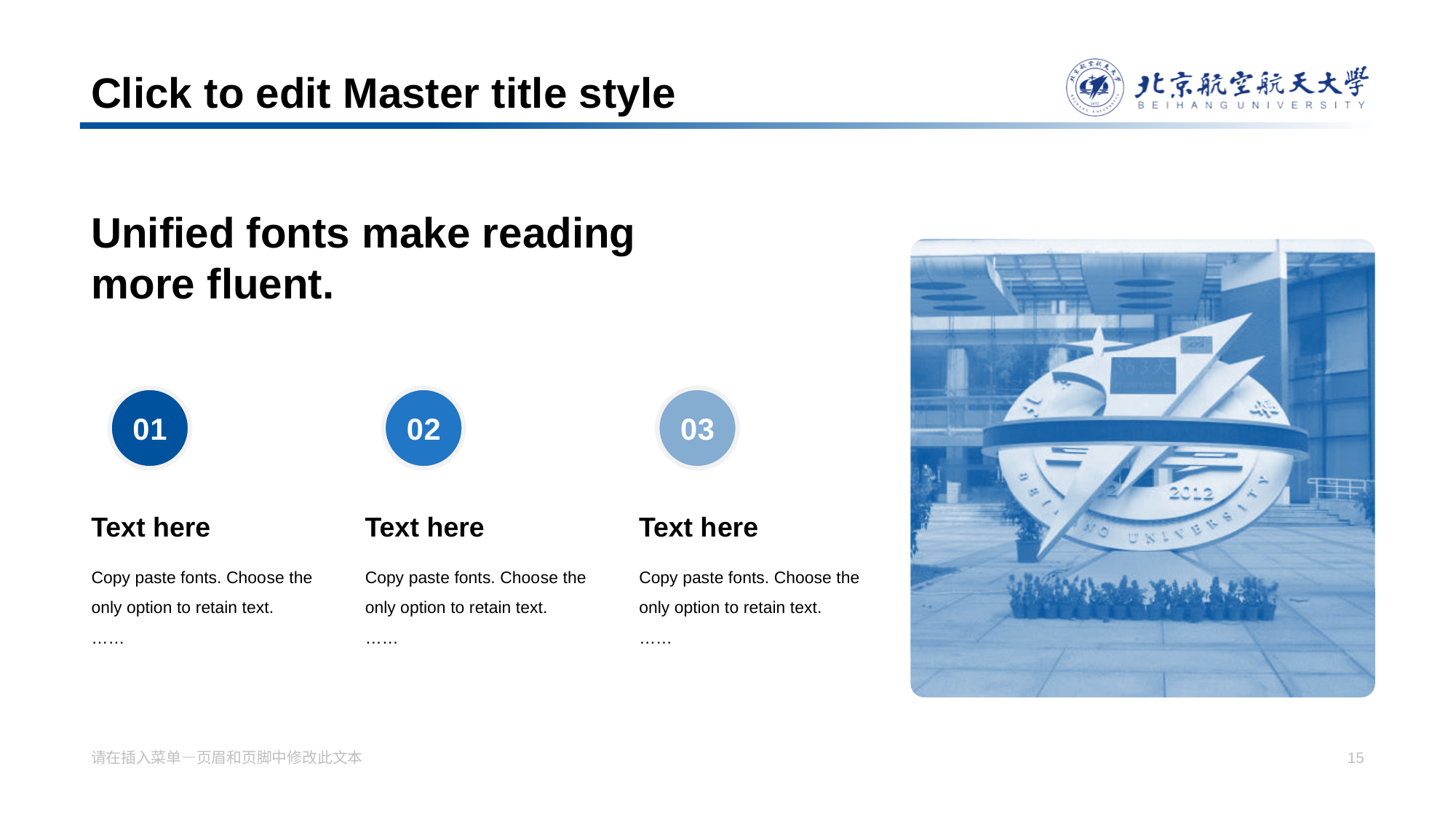

# Click to edit Master title style
Unified fonts make reading
m ore fluent.
0 1
0 2
0 3
Tex t here
Tex t here
Text h ere
Copy paste fonts. Choo se the only option to retain text.
……
Copy paste fonts. Choo se the only option to retain text.
……
Copy paste fonts. Choose the only option t o retain text.
……

请在插入菜单—页眉和页脚中修改此文本
15